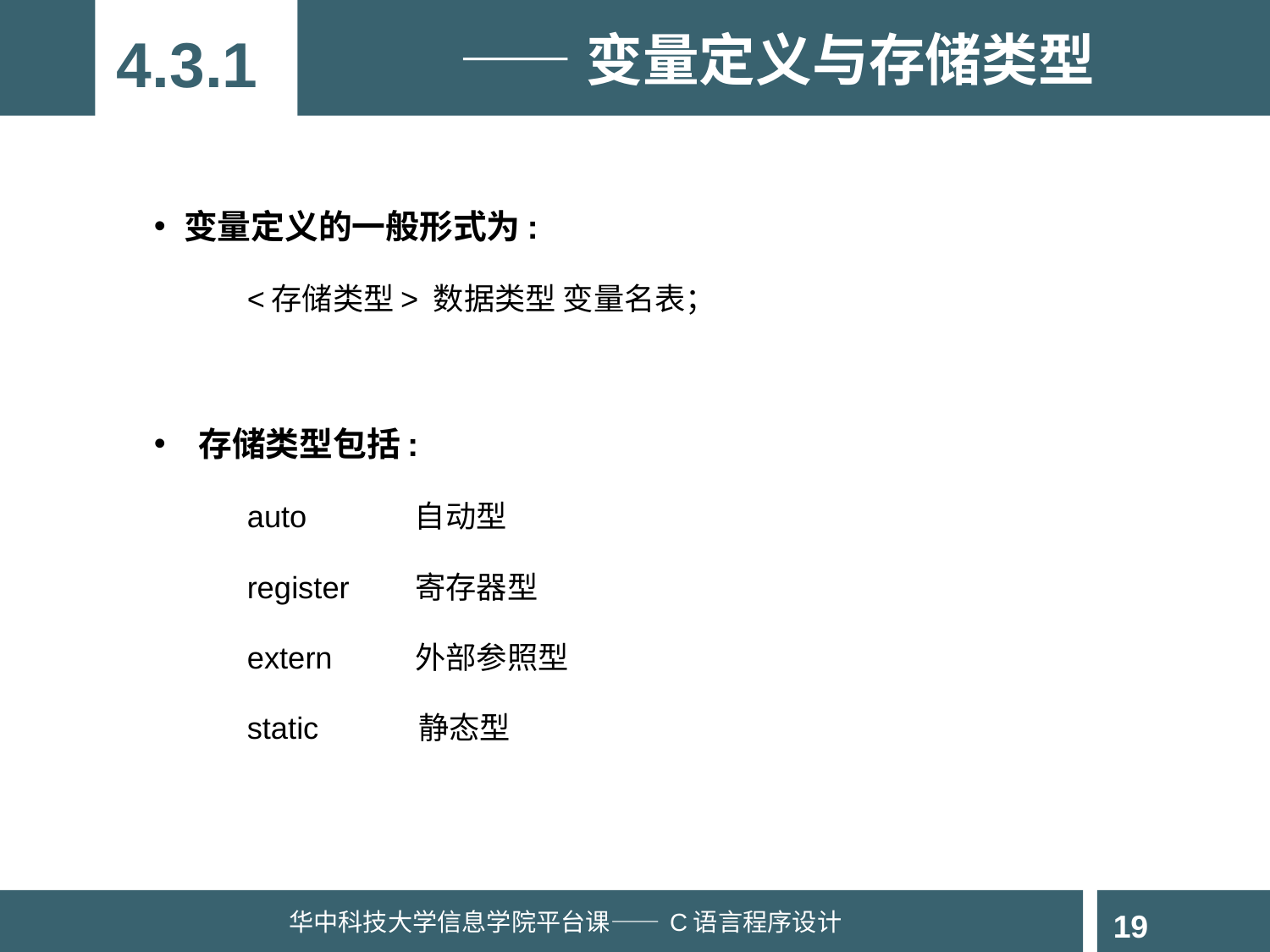

4.3.1
——变量定义与存储类型
变量定义的一般形式为:
           <存储类型> 数据类型 变量名表；

 存储类型包括:
           auto            自动型
           register       寄存器型
           extern         外部参照型
           static           静态型